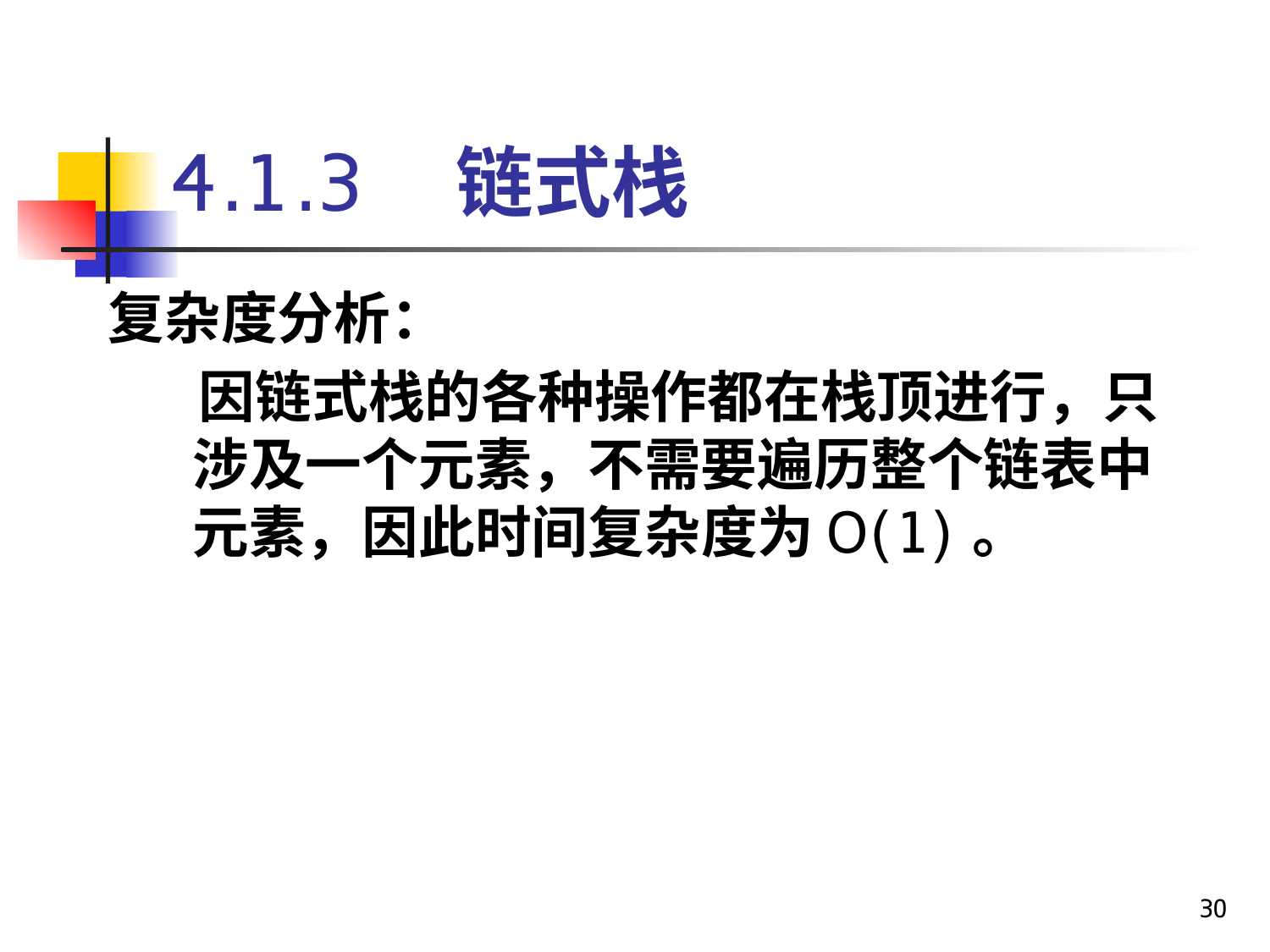

# 4.1.3   链式栈
复杂度分析：
      因链式栈的各种操作都在栈顶进行，只涉及一个元素，不需要遍历整个链表中元素，因此时间复杂度为O(1)。
30